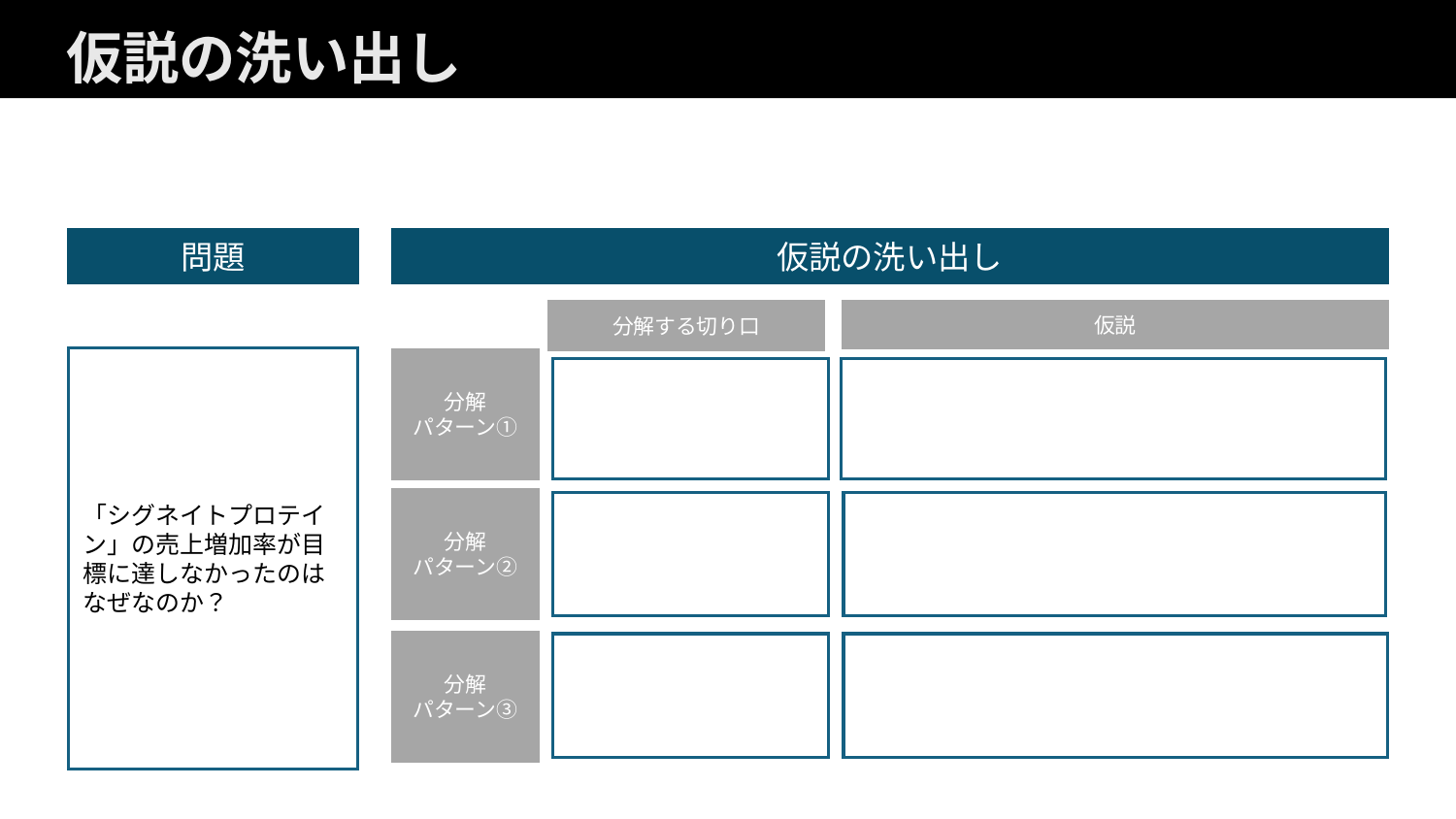

# 仮説の洗い出し
仮説の洗い出し
問題
分解する切り口
仮説
「シグネイトプロテイン」の売上増加率が目標に達しなかったのはなぜなのか？
分解
パターン①

分解
パターン②

分解
パターン③